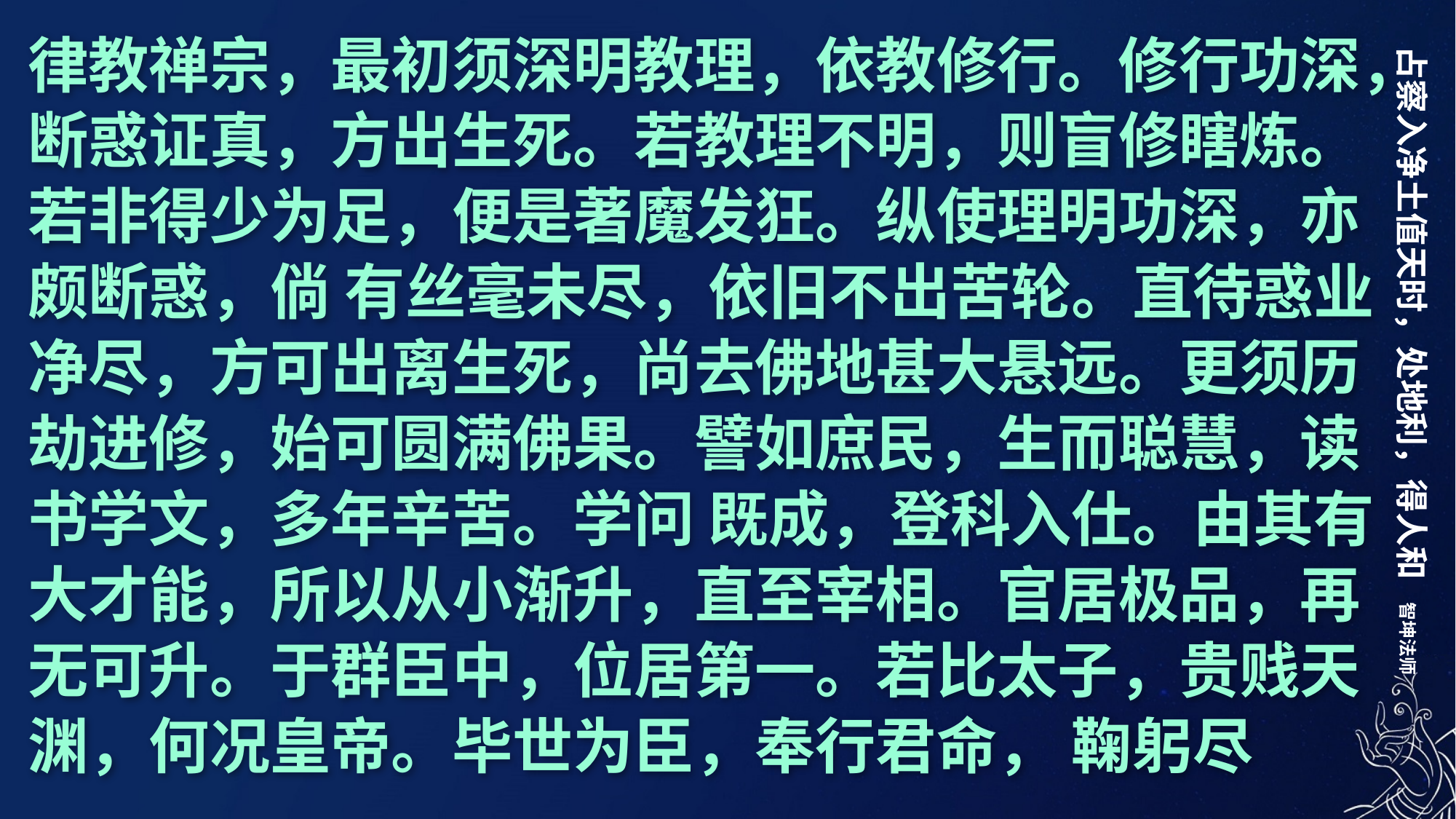

律教禅宗，最初须深明教理，依教修行。修行功深，断惑证真，方出生死。若教理不明，则盲修瞎炼。若非得少为足，便是著魔发狂。纵使理明功深，亦颇断惑，倘 有丝毫未尽，依旧不出苦轮。直待惑业净尽，方可出离生死，尚去佛地甚大悬远。更须历劫进修，始可圆满佛果。譬如庶民，生而聪慧，读书学文，多年辛苦。学问 既成，登科入仕。由其有大才能，所以从小渐升，直至宰相。官居极品，再无可升。于群臣中，位居第一。若比太子，贵贱天渊，何况皇帝。毕世为臣，奉行君命， 鞠躬尽